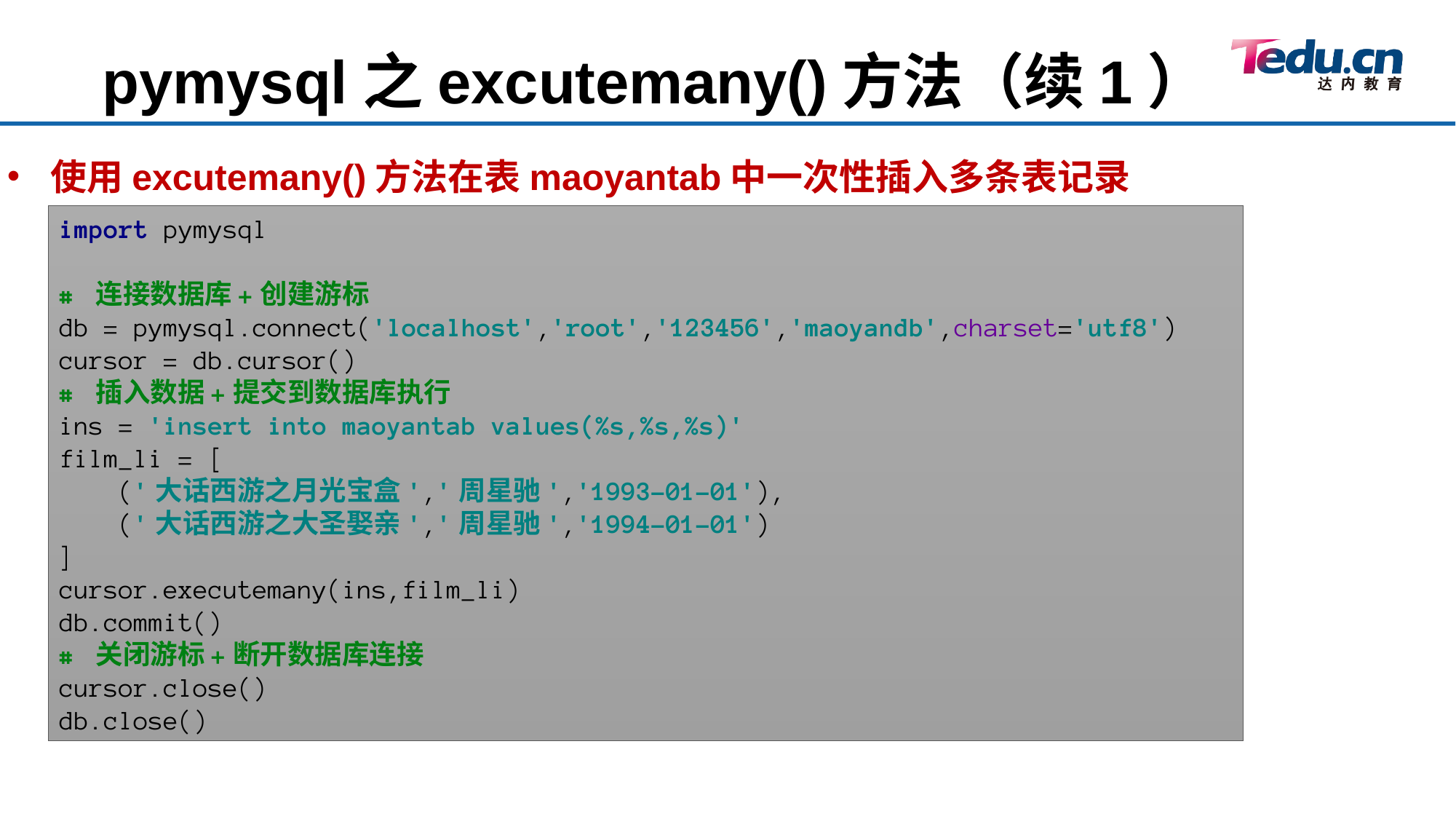

pymysql之excutemany()方法（续1）
使用excutemany()方法在表maoyantab中一次性插入多条表记录
import pymysql
# 连接数据库+创建游标
db = pymysql.connect('localhost','root','123456','maoyandb',charset='utf8')
cursor = db.cursor()
# 插入数据+提交到数据库执行
ins = 'insert into maoyantab values(%s,%s,%s)'
film_li = [
    ('大话西游之月光宝盒','周星驰','1993-01-01'),
    ('大话西游之大圣娶亲','周星驰','1994-01-01')
]
cursor.executemany(ins,film_li)
db.commit()
# 关闭游标+断开数据库连接
cursor.close()
db.close()